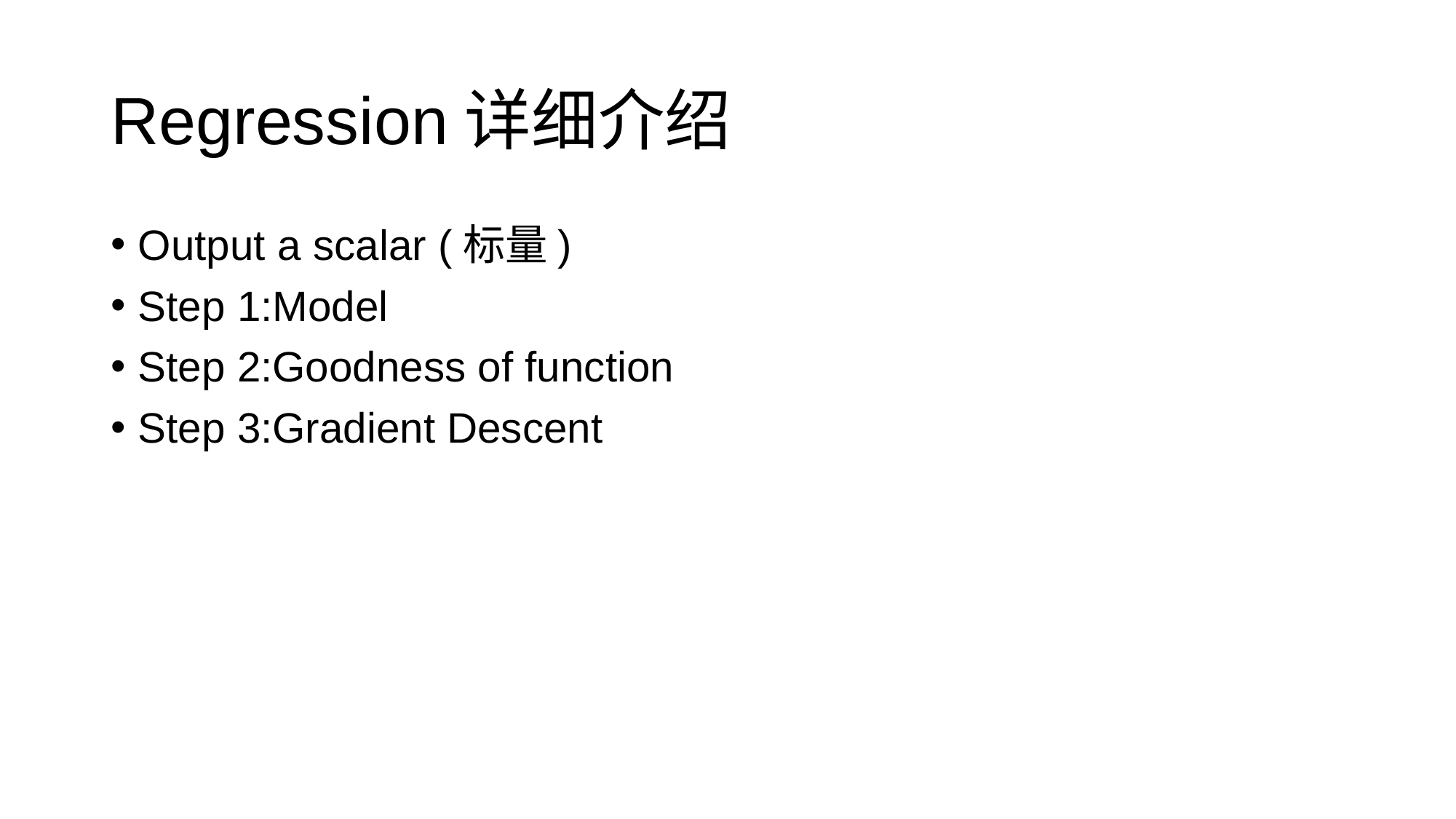

# Regression详细介绍
Output a scalar (标量)
Step 1:Model
Step 2:Goodness of function
Step 3:Gradient Descent